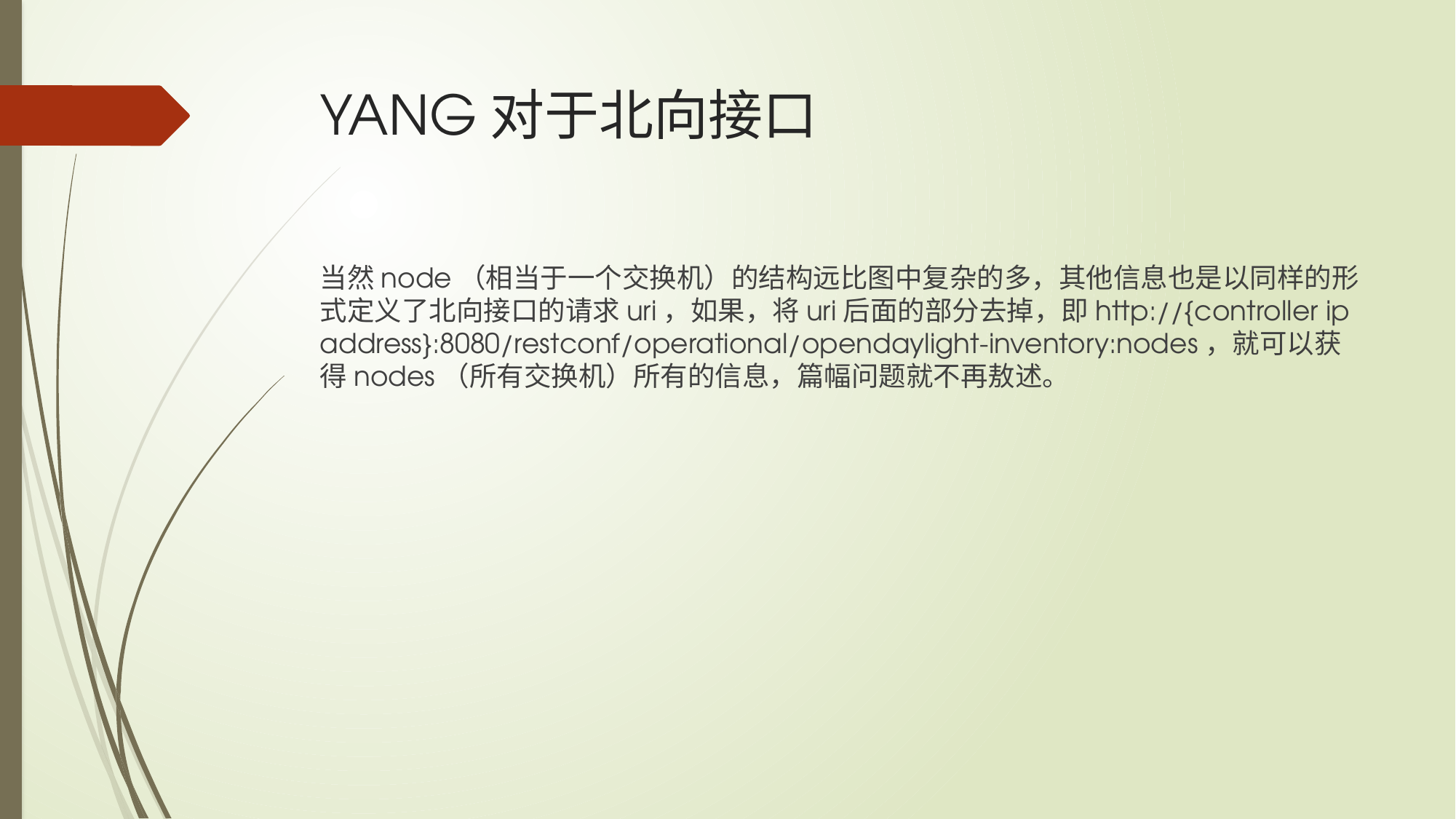

# YANG对于北向接口
当然node（相当于一个交换机）的结构远比图中复杂的多，其他信息也是以同样的形式定义了北向接口的请求uri，如果，将uri后面的部分去掉，即http://{controller ip address}:8080/restconf/operational/opendaylight-inventory:nodes，就可以获得nodes（所有交换机）所有的信息，篇幅问题就不再敖述。